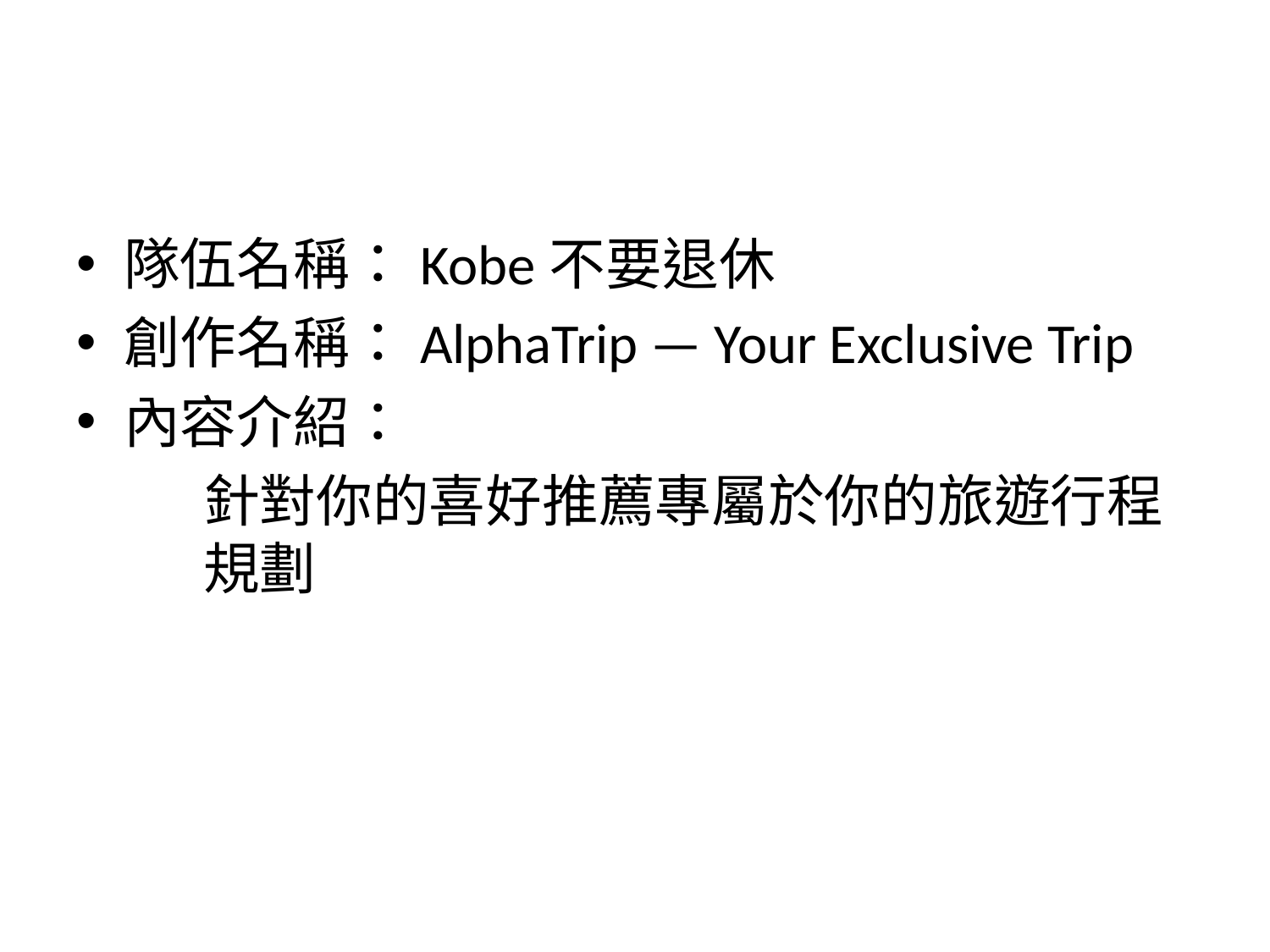

#
隊伍名稱：Kobe不要退休
創作名稱：AlphaTrip — Your Exclusive Trip
內容介紹：
	針對你的喜好推薦專屬於你的旅遊行程	規劃